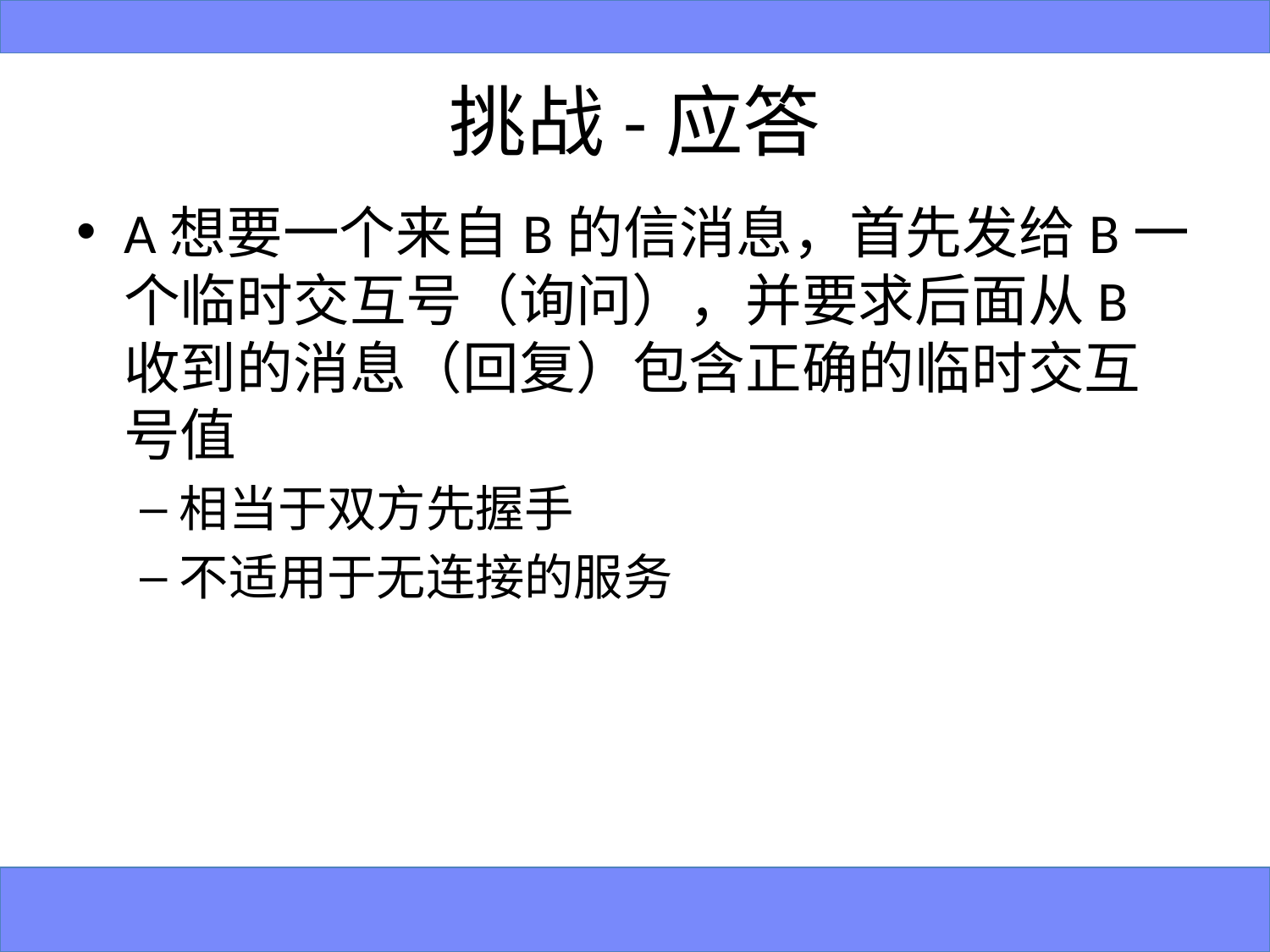

# 挑战-应答
A想要一个来自B的信消息，首先发给B一个临时交互号（询问），并要求后面从B收到的消息（回复）包含正确的临时交互号值
相当于双方先握手
不适用于无连接的服务
36